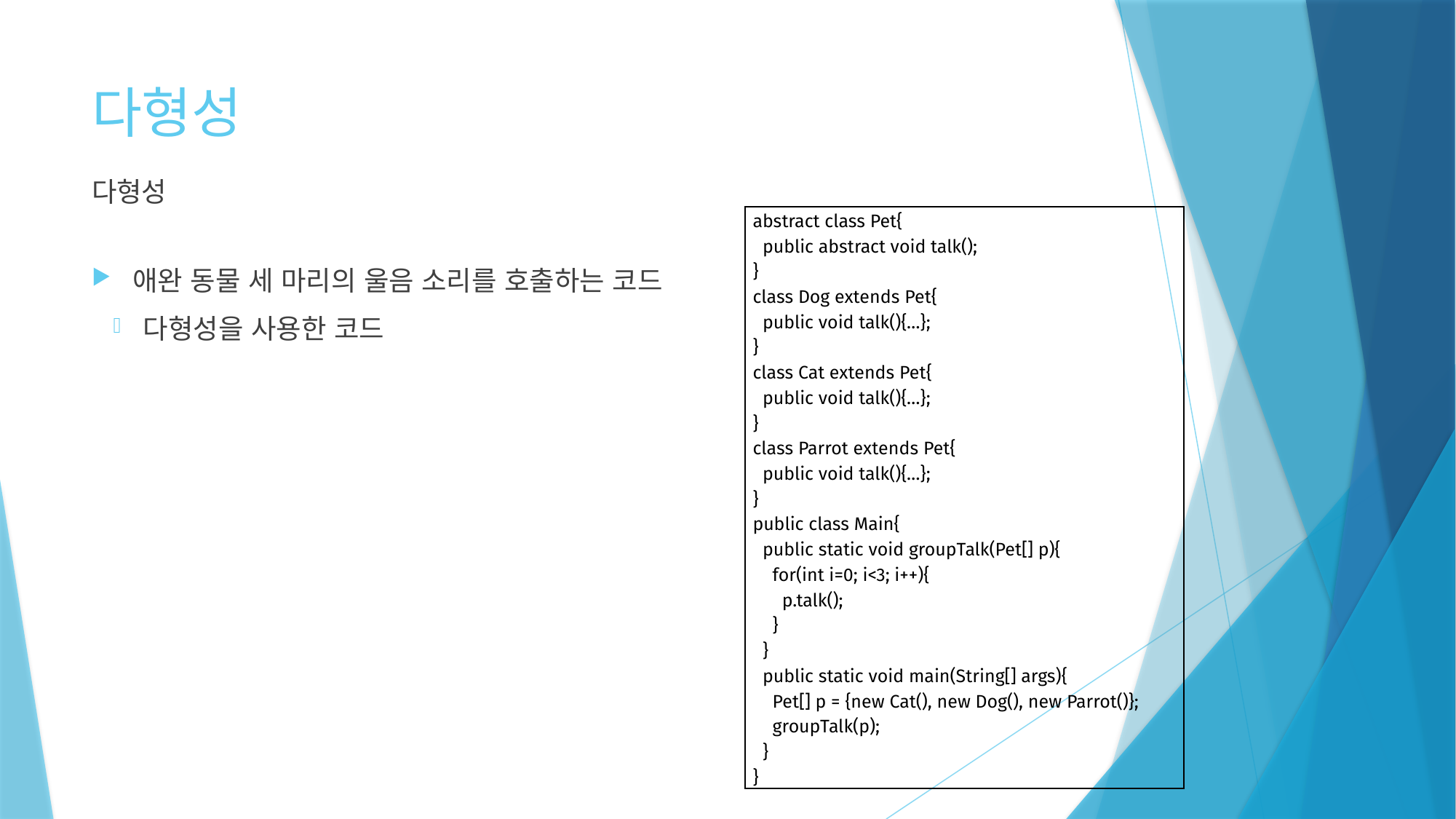

# 다형성
다형성
| abstract class Pet{ public abstract void talk(); } class Dog extends Pet{ public void talk(){…}; } class Cat extends Pet{ public void talk(){…}; } class Parrot extends Pet{ public void talk(){…}; } public class Main{ public static void groupTalk(Pet[] p){ for(int i=0; i<3; i++){ p.talk(); } } public static void main(String[] args){ Pet[] p = {new Cat(), new Dog(), new Parrot()}; groupTalk(p); } } |
| --- |
애완 동물 세 마리의 울음 소리를 호출하는 코드
다형성을 사용한 코드